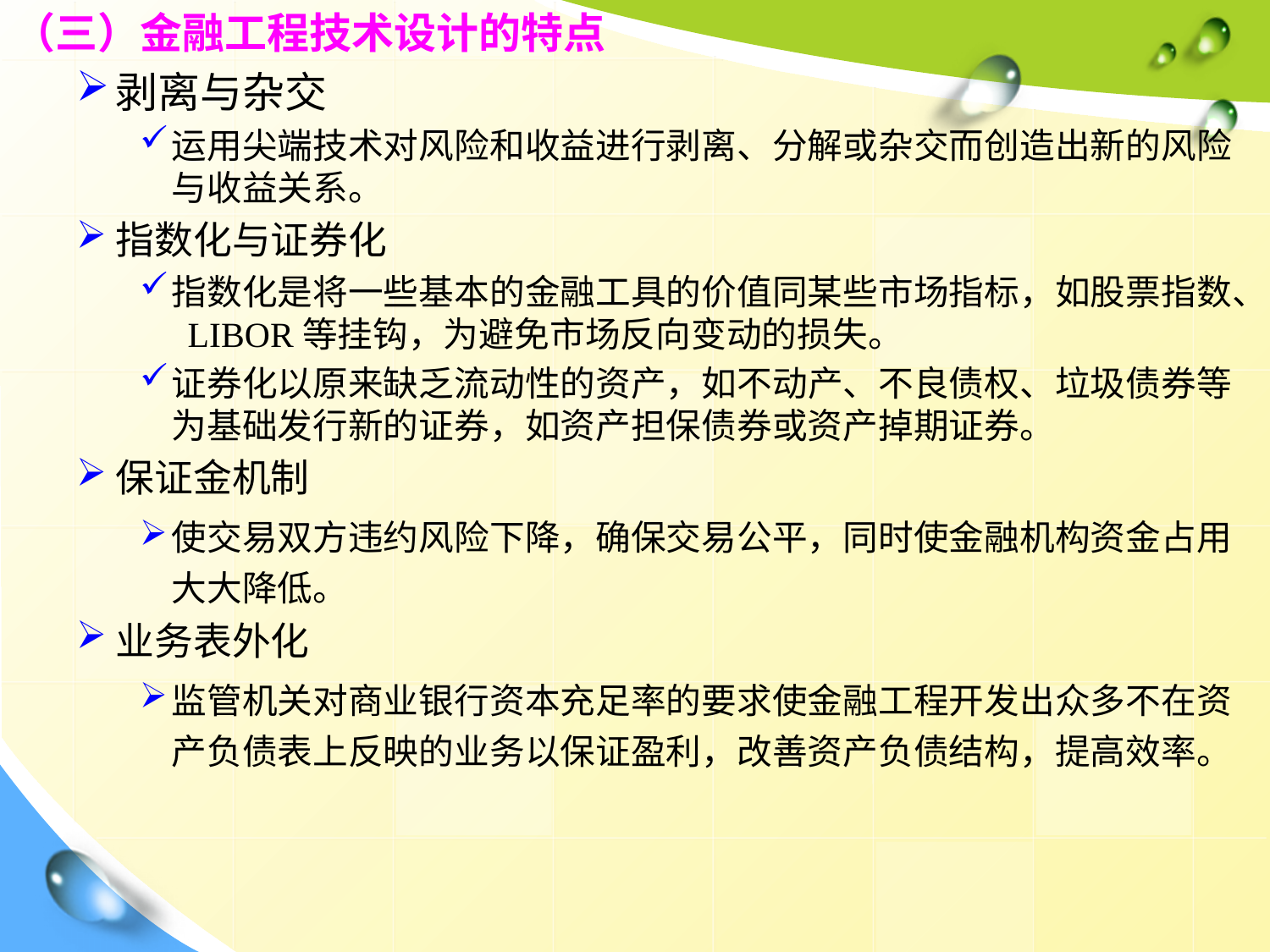

（三）金融工程技术设计的特点
剥离与杂交
运用尖端技术对风险和收益进行剥离、分解或杂交而创造出新的风险与收益关系。
指数化与证券化
指数化是将一些基本的金融工具的价值同某些市场指标，如股票指数、 LIBOR等挂钩，为避免市场反向变动的损失。
证券化以原来缺乏流动性的资产，如不动产、不良债权、垃圾债券等为基础发行新的证券，如资产担保债券或资产掉期证券。
保证金机制
使交易双方违约风险下降，确保交易公平，同时使金融机构资金占用大大降低。
业务表外化
监管机关对商业银行资本充足率的要求使金融工程开发出众多不在资产负债表上反映的业务以保证盈利，改善资产负债结构，提高效率。